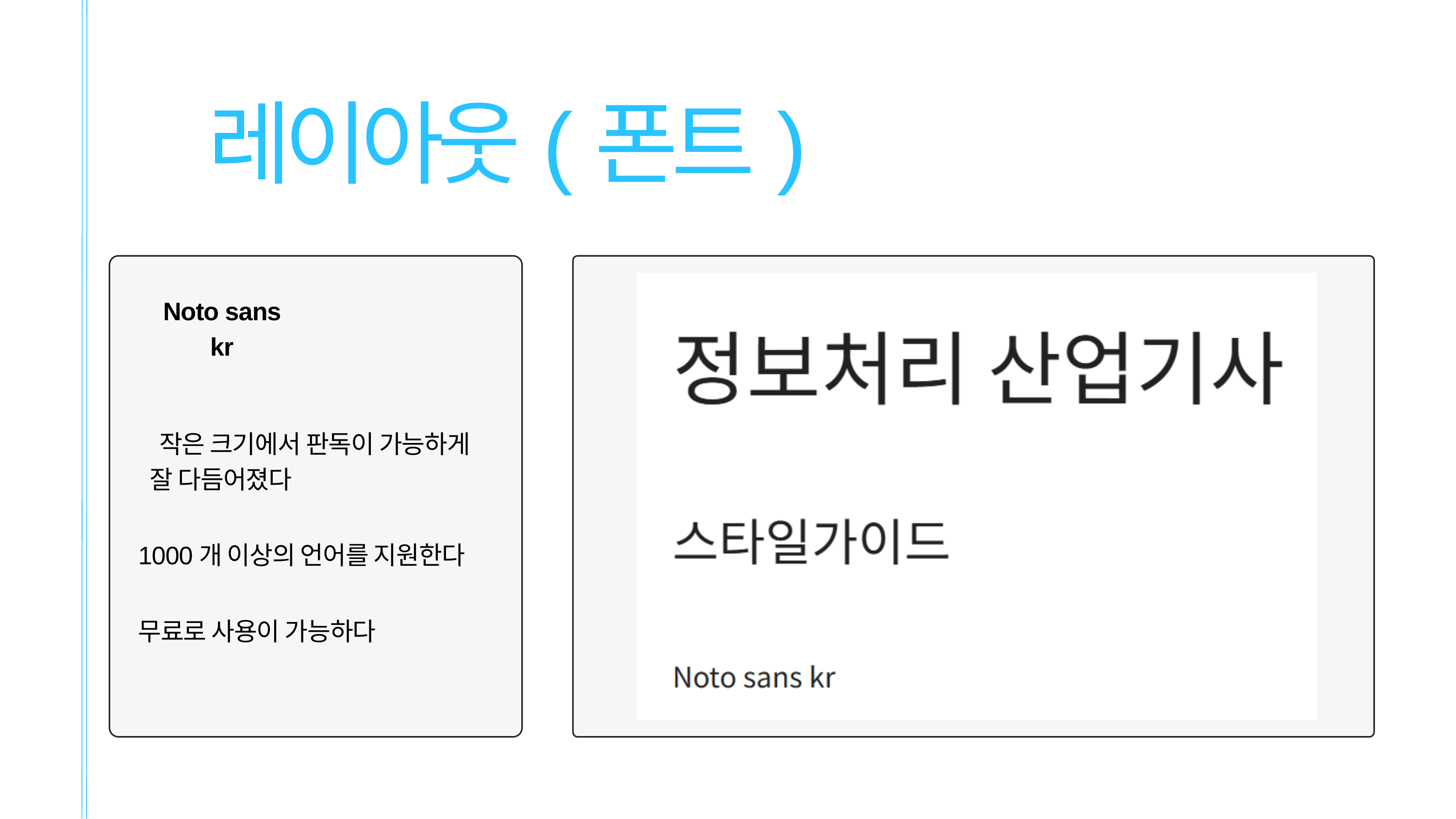

레이아웃(폰트)

Noto sans kr
작은 크기에서 판독이 가능하게
 잘 다듬어졌다
1000개 이상의 언어를 지원한다
무료로 사용이 가능하다